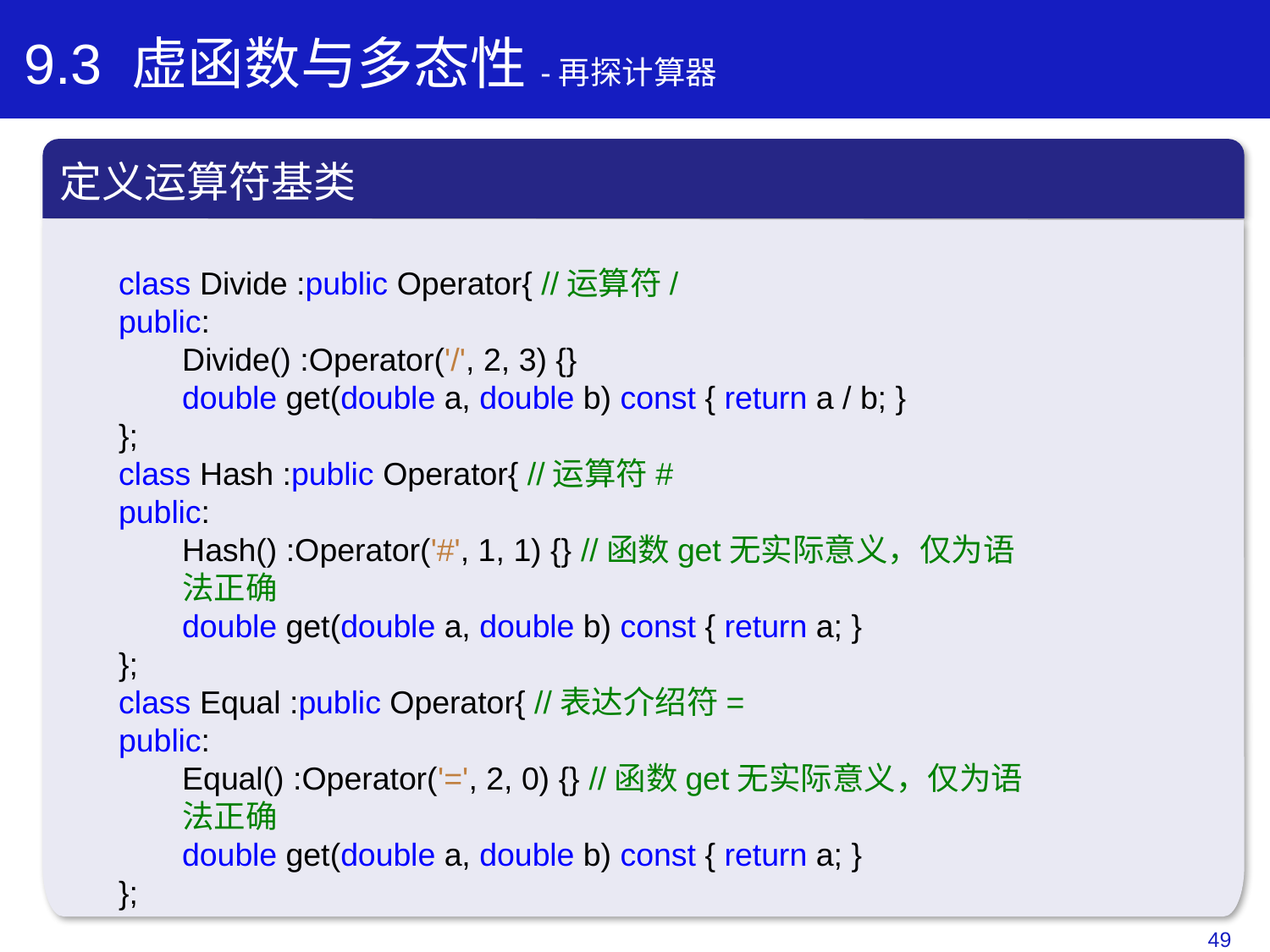

9.3 虚函数与多态性-再探计算器
定义运算符基类

class Divide :public Operator{ //运算符/
public:
Divide() :Operator('/', 2, 3) {}
double get(double a, double b) const { return a / b; }
};
class Hash :public Operator{ //运算符#
public:
Hash() :Operator('#', 1, 1) {} //函数get无实际意义，仅为语
法正确
double get(double a, double b) const { return a; }
};
class Equal :public Operator{ //表达介绍符=
public:
Equal() :Operator('=', 2, 0) {} //函数get无实际意义，仅为语
法正确
double get(double a, double b) const { return a; }
};
49